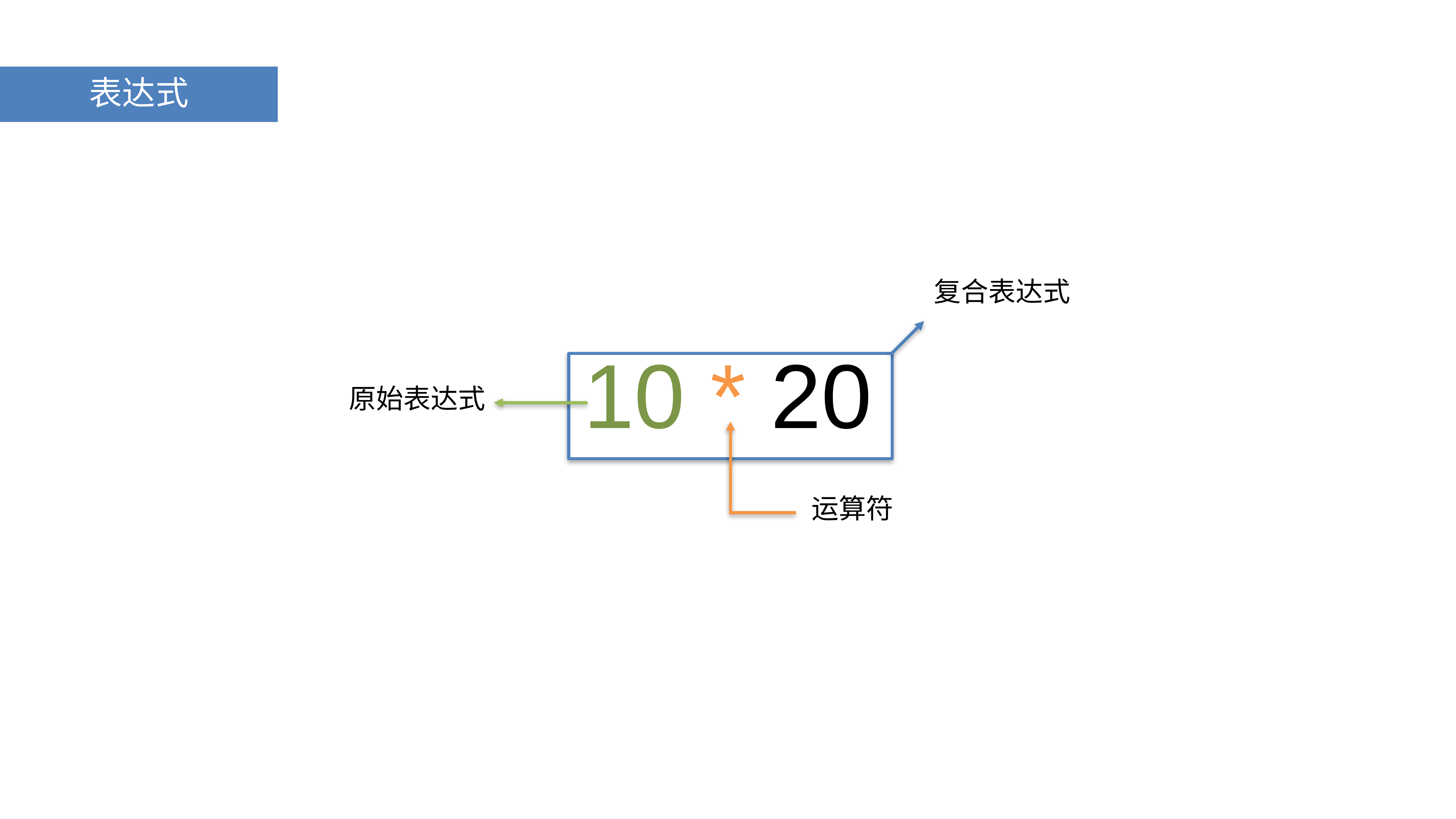

表达式
复合表达式

10 * 20

原始表达式

运算符